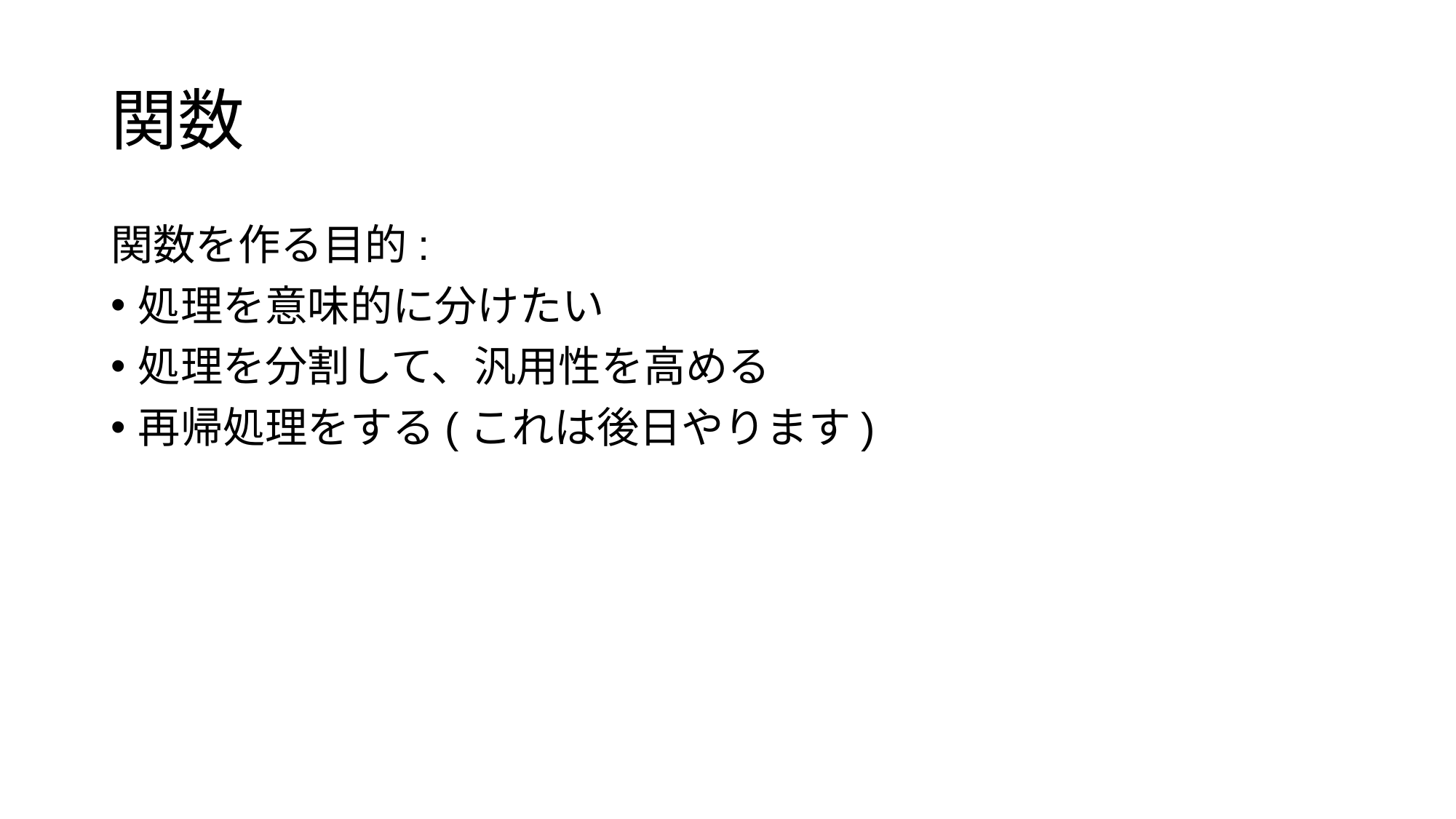

# 関数
関数を作る目的:
処理を意味的に分けたい
処理を分割して、汎用性を高める
再帰処理をする(これは後日やります)